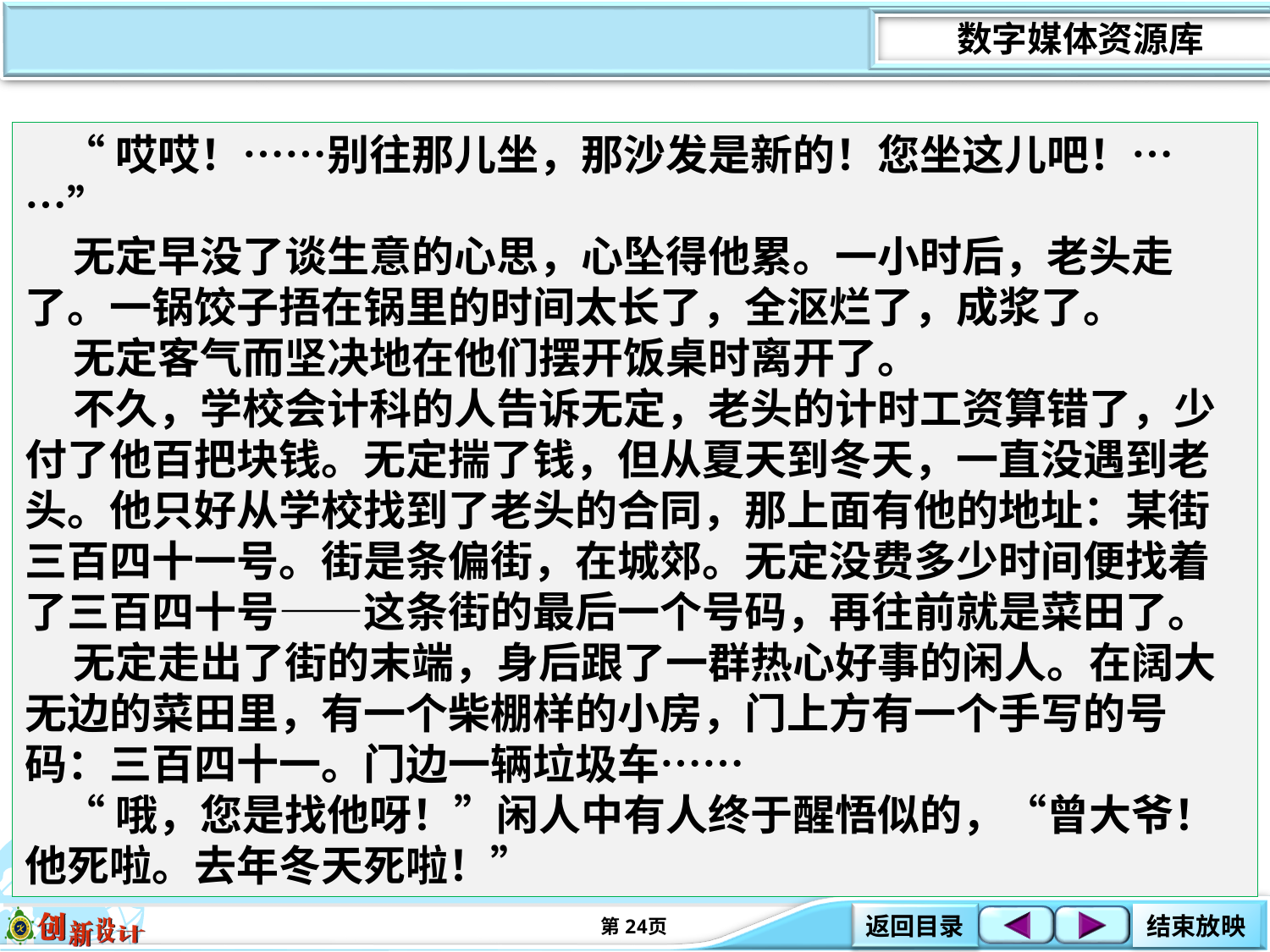

“哎哎！……别往那儿坐，那沙发是新的！您坐这儿吧！……”
    无定早没了谈生意的心思，心坠得他累。一小时后，老头走了。一锅饺子捂在锅里的时间太长了，全沤烂了，成浆了。
    无定客气而坚决地在他们摆开饭桌时离开了。
    不久，学校会计科的人告诉无定，老头的计时工资算错了，少付了他百把块钱。无定揣了钱，但从夏天到冬天，一直没遇到老头。他只好从学校找到了老头的合同，那上面有他的地址：某街三百四十一号。街是条偏街，在城郊。无定没费多少时间便找着了三百四十号——这条街的最后一个号码，再往前就是菜田了。
    无定走出了街的末端，身后跟了一群热心好事的闲人。在阔大无边的菜田里，有一个柴棚样的小房，门上方有一个手写的号码：三百四十一。门边一辆垃圾车……
    “哦，您是找他呀！”闲人中有人终于醒悟似的，“曾大爷！他死啦。去年冬天死啦！”